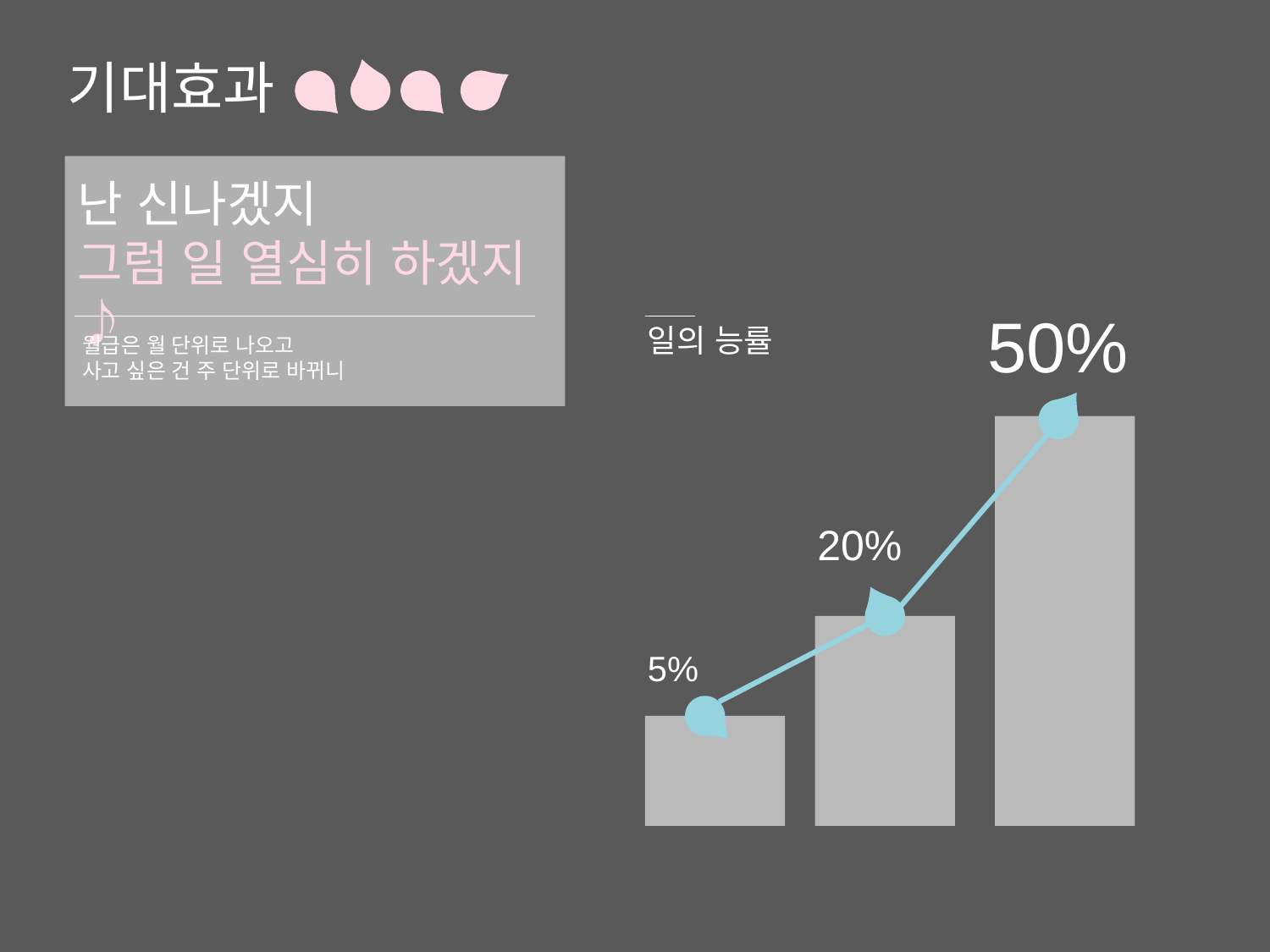

기대효과

난 신나겠지
그럼 일 열심히 하겠지♪
50%
일의 능률
월급은 월 단위로 나오고
사고 싶은 건 주 단위로 바뀌니

20%

5%